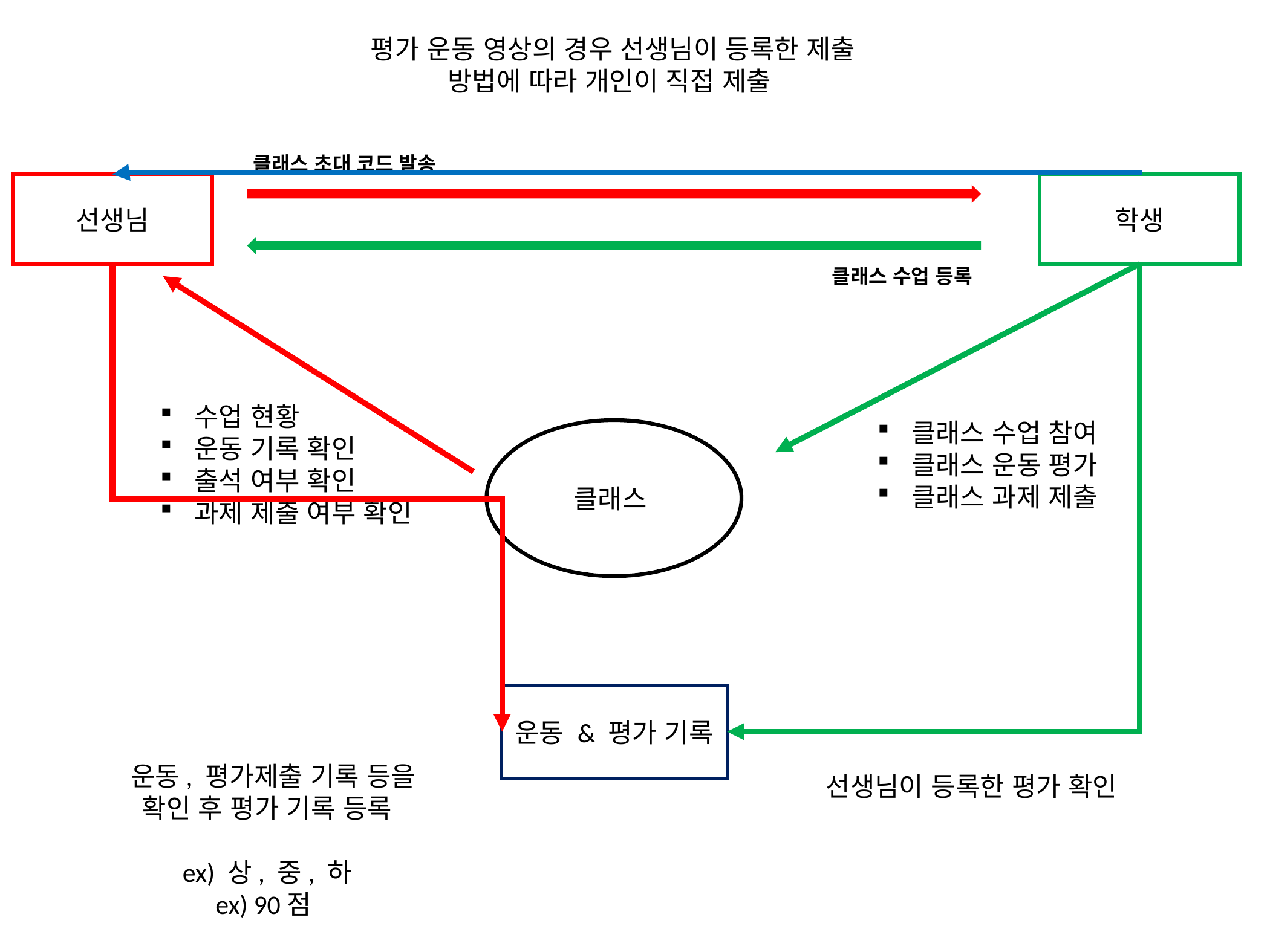

평가 운동 영상의 경우 선생님이 등록한 제출 방법에 따라 개인이 직접 제출
클래스 초대 코드 발송
선생님
학생

클래스 수업 등록
수업 현황
운동 기록 확인
출석 여부 확인
과제 제출 여부 확인

클래스 수업 참여
클래스 운동 평가
클래스 과제 제출

클래스
운동 & 평가 기록
 운동, 평가제출 기록 등을 확인 후 평가 기록 등록

ex) 상, 중, 하
ex) 90점
선생님이 등록한 평가 확인